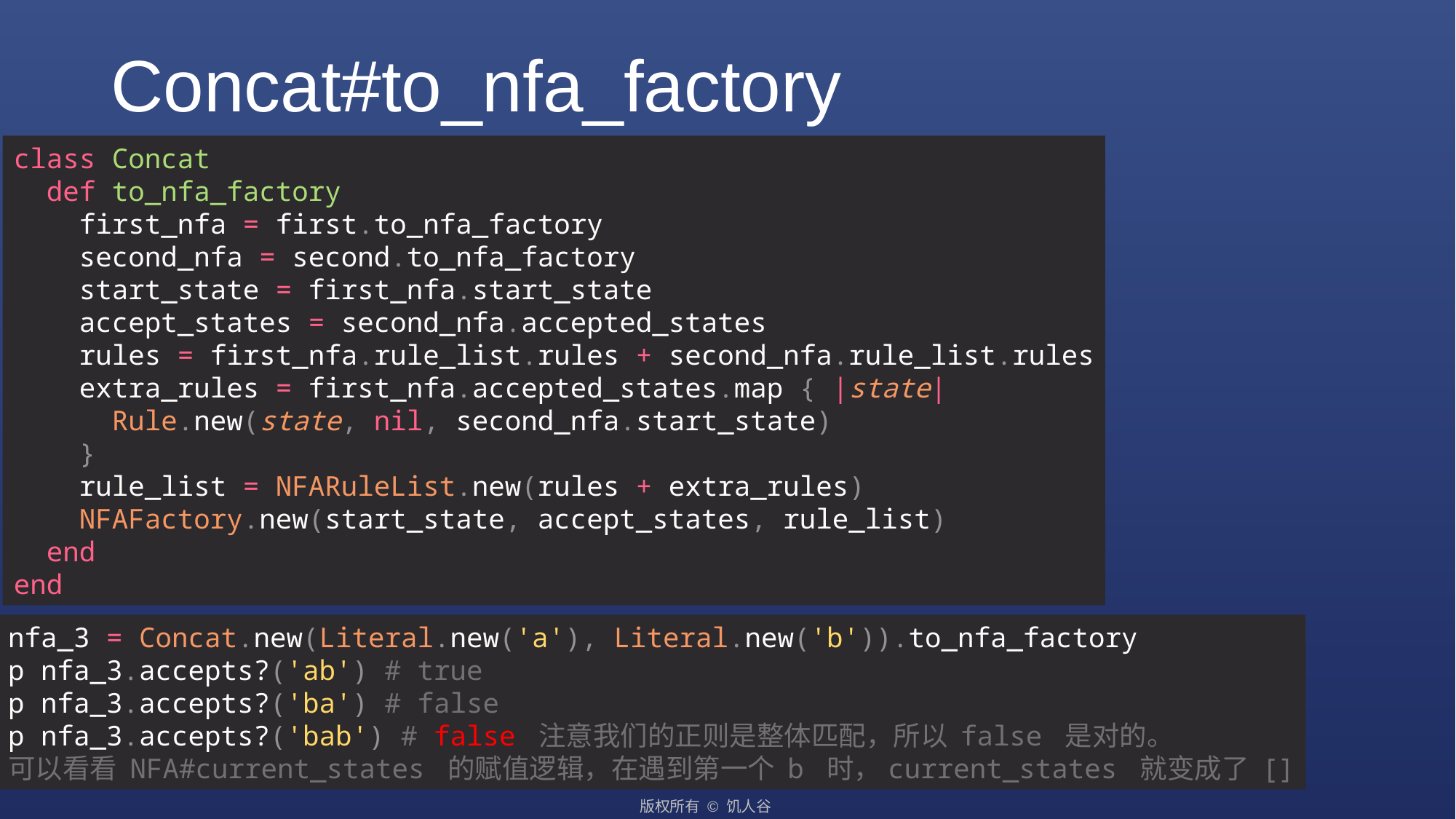

# Concat#to_nfa_factory
class Concat
  def to_nfa_factory
    first_nfa = first.to_nfa_factory
    second_nfa = second.to_nfa_factory
    start_state = first_nfa.start_state
    accept_states = second_nfa.accepted_states
    rules = first_nfa.rule_list.rules + second_nfa.rule_list.rules
    extra_rules = first_nfa.accepted_states.map { |state|
      Rule.new(state, nil, second_nfa.start_state)
    }
    rule_list = NFARuleList.new(rules + extra_rules)
    NFAFactory.new(start_state, accept_states, rule_list)
  end
end
nfa_3 = Concat.new(Literal.new('a'), Literal.new('b')).to_nfa_factory
p nfa_3.accepts?('ab') # true
p nfa_3.accepts?('ba') # false
p nfa_3.accepts?('bab') # false 注意我们的正则是整体匹配，所以 false 是对的。
可以看看 NFA#current_states 的赋值逻辑，在遇到第一个 b 时，current_states 就变成了 []